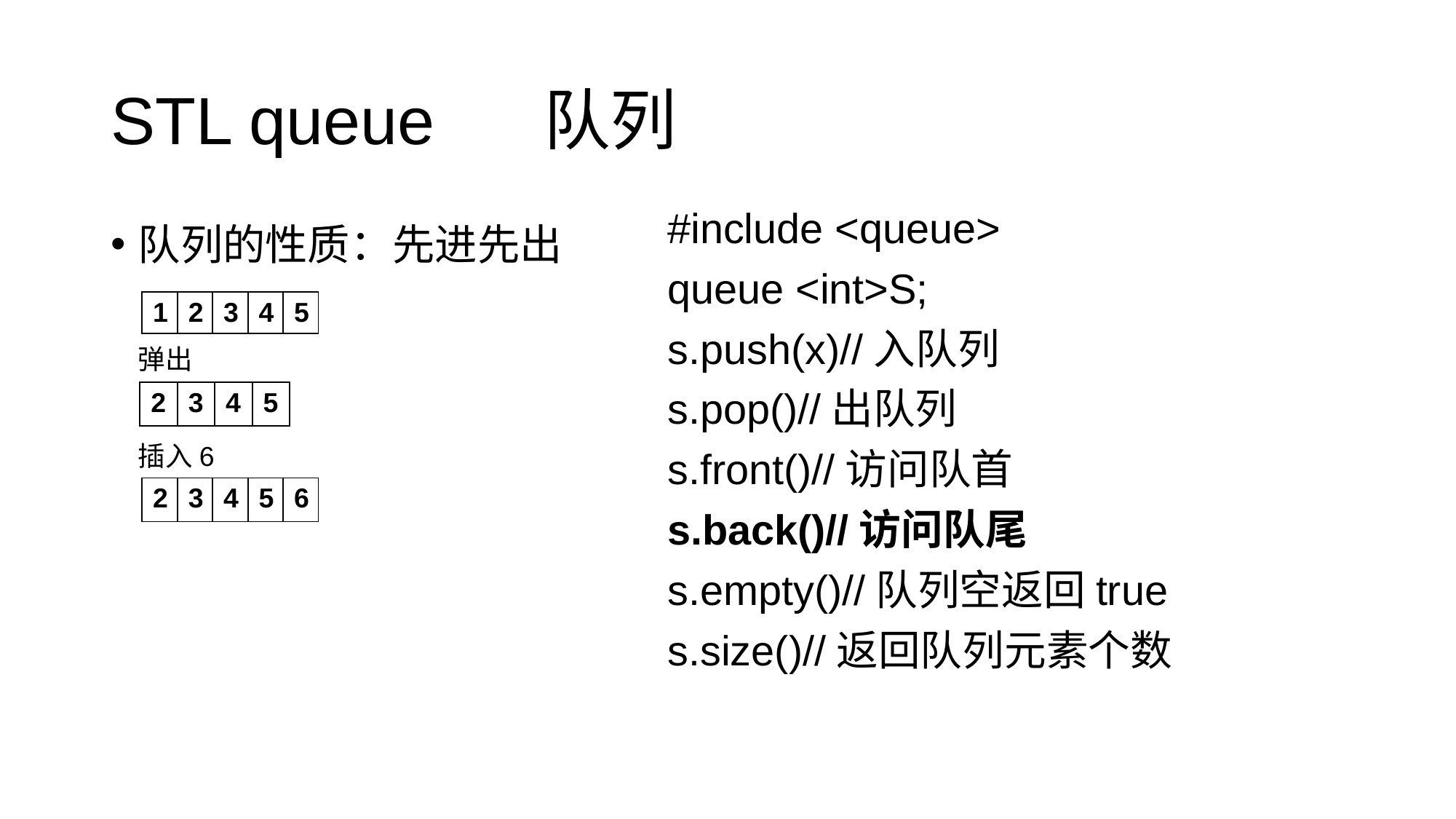

# STL queue     队列
#include <queue>
queue <int>S;
s.push(x)//入队列
s.pop()//出队列
s.front()//访问队首
s.back()//访问队尾
s.empty()//队列空返回true
s.size()//返回队列元素个数
队列的性质：先进先出

| 1 | 2 | 3 | 4 | 5 |
| --- | --- | --- | --- | --- |
弹出
| 2 | 3 | 4 | 5 |
| --- | --- | --- | --- |
插入6
| 2 | 3 | 4 | 5 | 6 |
| --- | --- | --- | --- | --- |